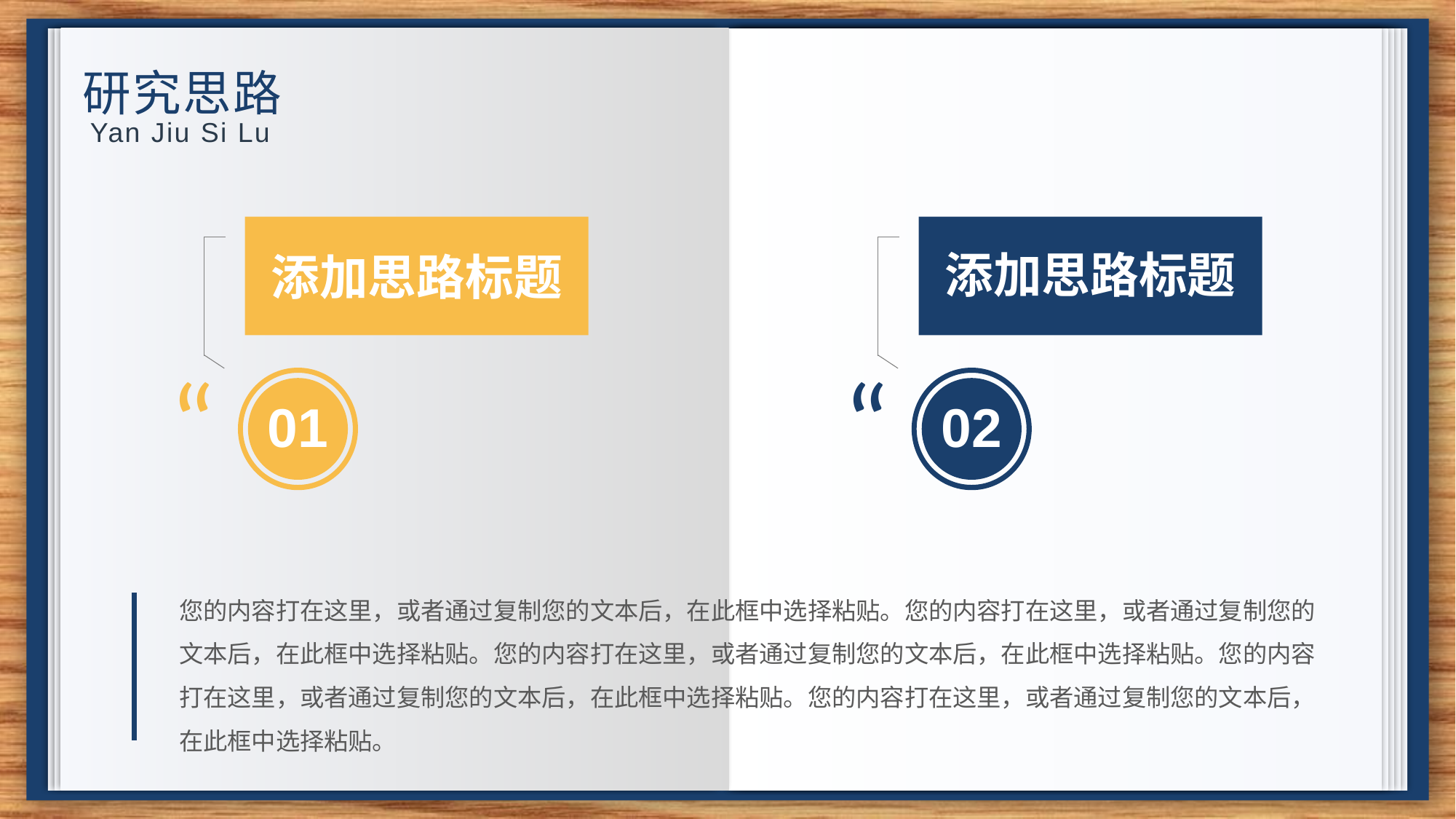

研究思路
Yan Jiu Si Lu

添加思路标题

添加思路标题
“
“

01

02
您的内容打在这里，或者通过复制您的文本后，在此框中选择粘贴。您的内容打在这里，或者通过复制您的文本后，在此框中选择粘贴。您的内容打在这里，或者通过复制您的文本后，在此框中选择粘贴。您的内容打在这里，或者通过复制您的文本后，在此框中选择粘贴。您的内容打在这里，或者通过复制您的文本后，在此框中选择粘贴。